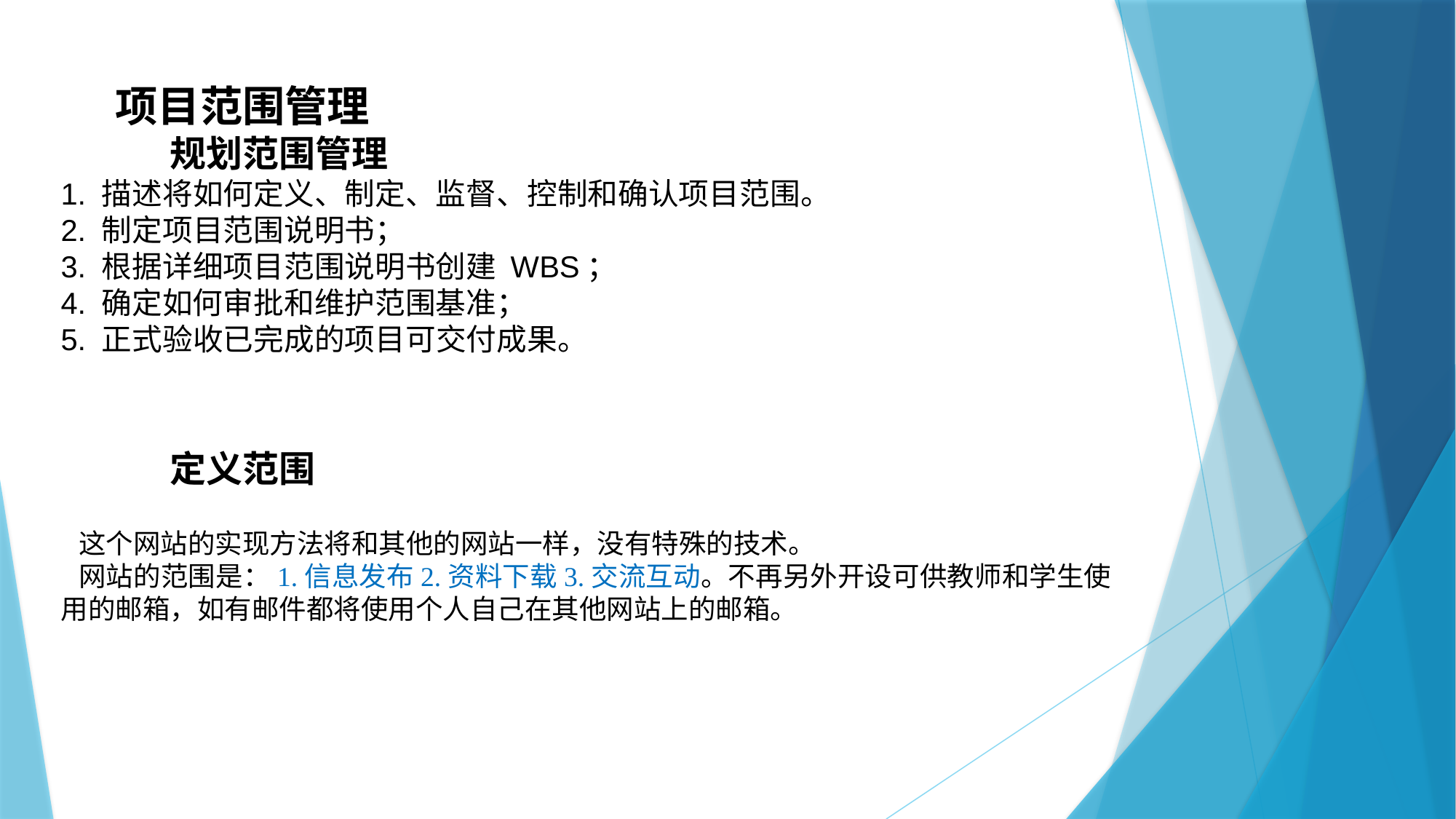

项目范围管理
规划范围管理
描述将如何定义、制定、监督、控制和确认项目范围。
制定项目范围说明书；
根据详细项目范围说明书创建 WBS；
确定如何审批和维护范围基准；
正式验收已完成的项目可交付成果。
定义范围

这个网站的实现方法将和其他的网站一样，没有特殊的技术。
网站的范围是：1.信息发布2.资料下载3.交流互动。不再另外开设可供教师和学生使用的邮箱，如有邮件都将使用个人自己在其他网站上的邮箱。